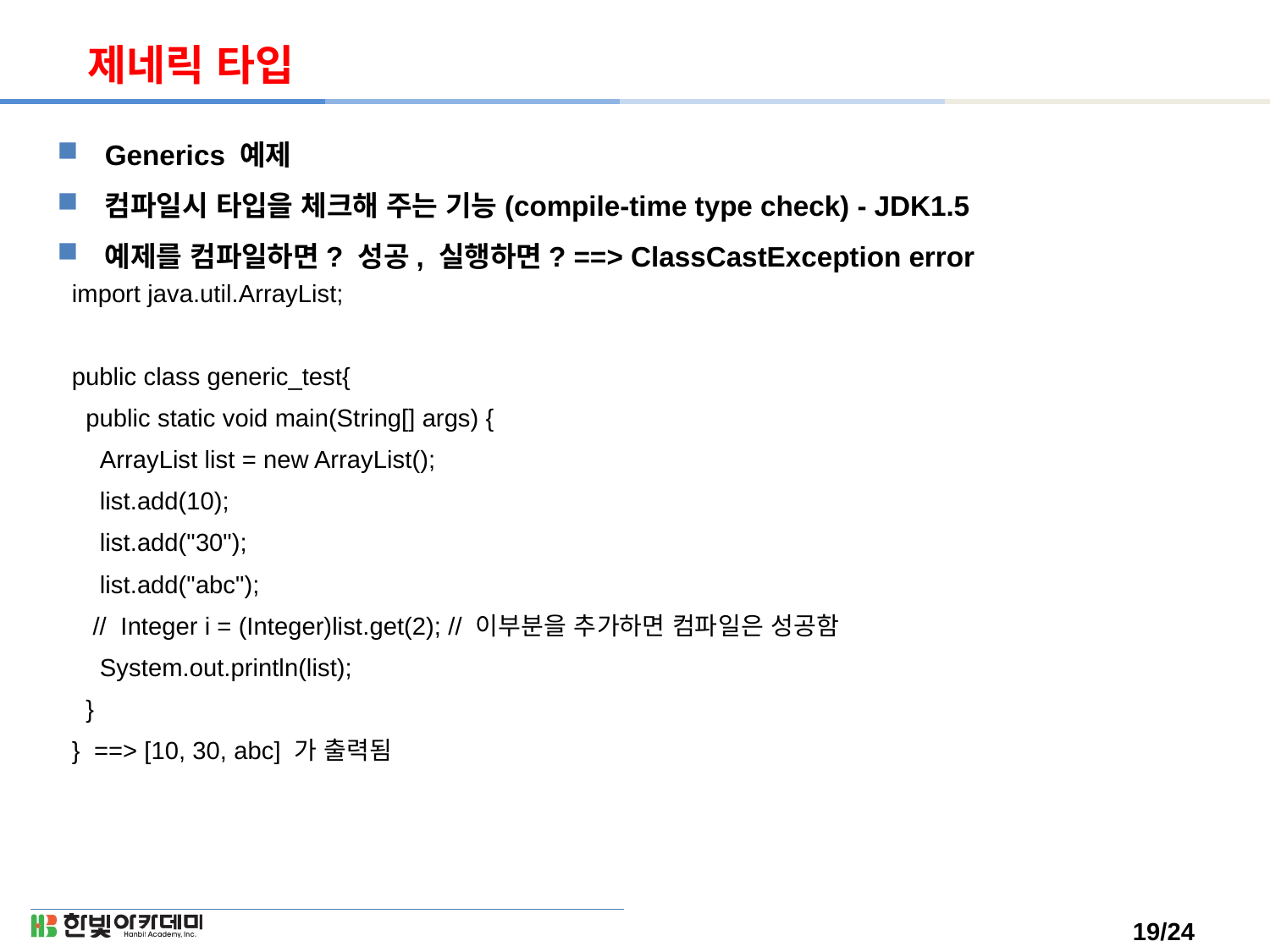

# 제네릭 타입
Generics 예제
컴파일시 타입을 체크해 주는 기능(compile-time type check) - JDK1.5
예제를 컴파일하면? 성공, 실행하면? ==> ClassCastException error
import java.util.ArrayList;

public class generic_test{
  public static void main(String[] args) {
    ArrayList list = new ArrayList();
    list.add(10);
    list.add("30");
    list.add("abc");
   //  Integer i = (Integer)list.get(2); // 이부분을 추가하면 컴파일은 성공함
    System.out.println(list);
  }
}  ==> [10, 30, abc] 가 출력됨